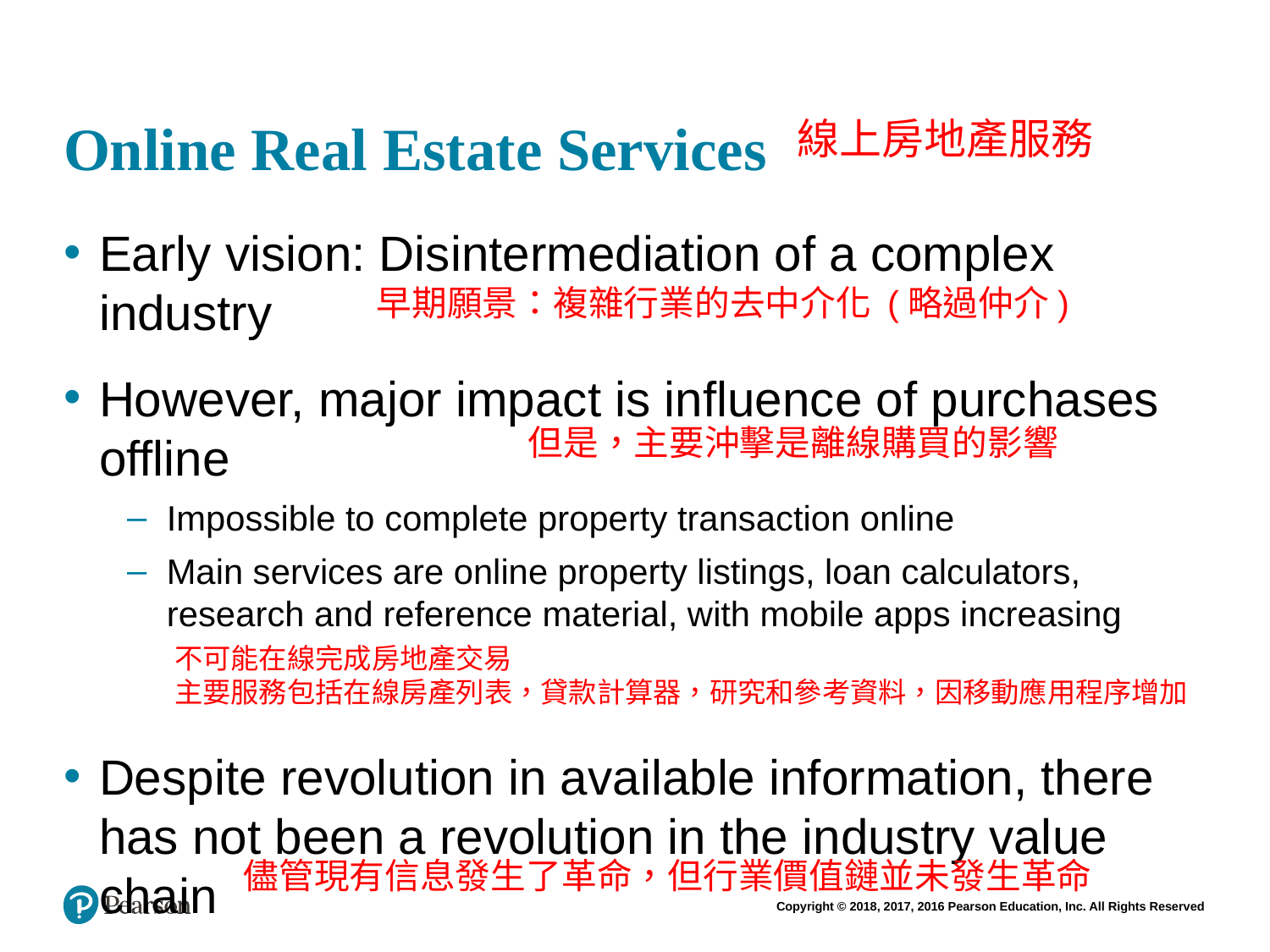

# Online Real Estate Services
線上房地產服務
Early vision: Disintermediation of a complex industry
However, major impact is influence of purchases offline
Impossible to complete property transaction online
Main services are online property listings, loan calculators, research and reference material, with mobile apps increasing

Despite revolution in available information, there has not been a revolution in the industry value chain
早期願景：複雜行業的去中介化 (略過仲介)
但是，主要沖擊是離線購買的影響
不可能在線完成房地產交易
主要服務包括在線房產列表，貸款計算器，研究和參考資料，因移動應用程序增加
儘管現有信息發生了革命，但行業價值鏈並未發生革命